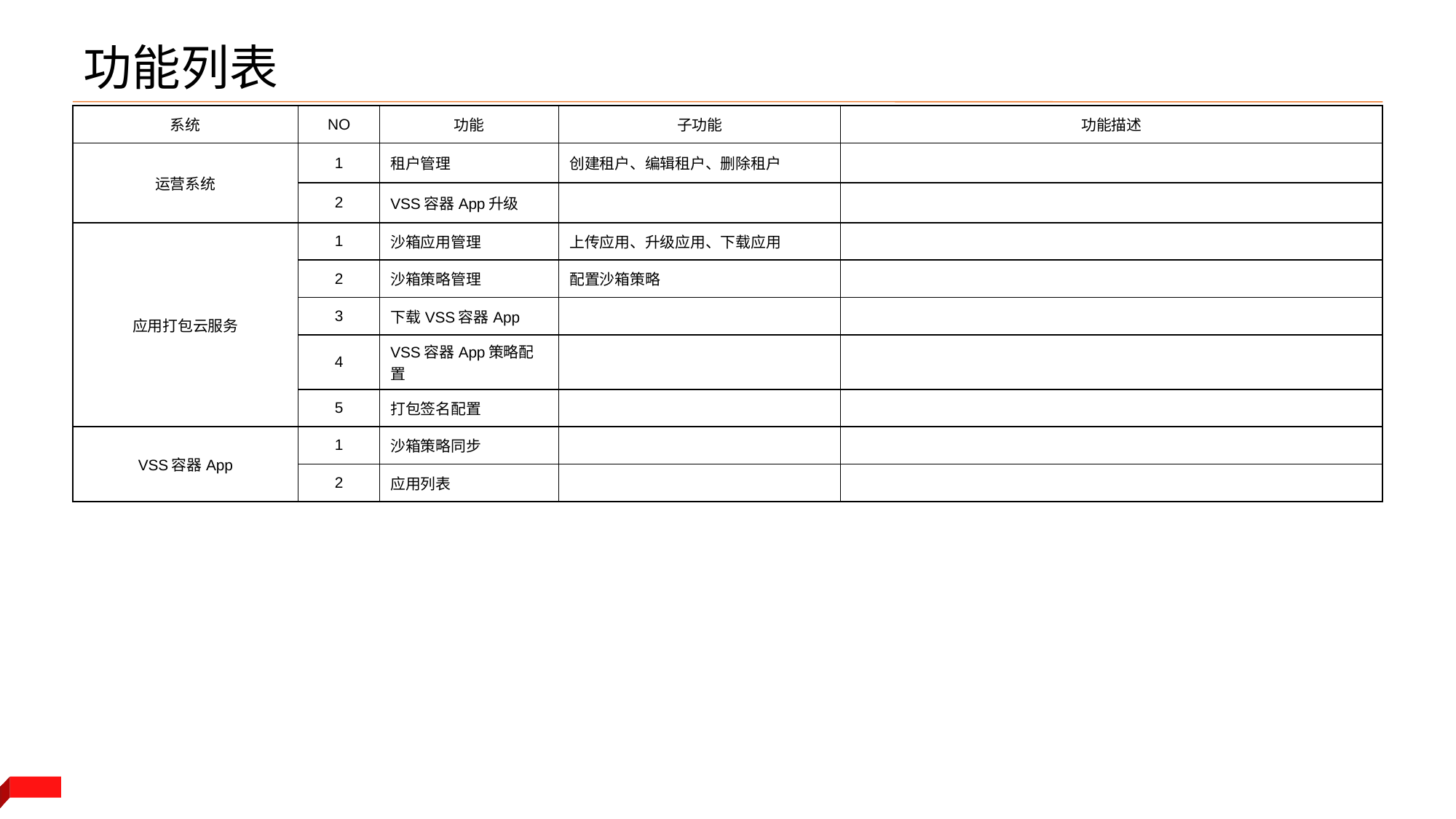

# 功能列表

| 系统 | NO | 功能 | 子功能 | 功能描述 |
| --- | --- | --- | --- | --- |
| 运营系统 | 1 | 租户管理 | 创建租户、编辑租户、删除租户 |  |
|  | 2 | VSS容器App升级 |  |  |
| 应用打包云服务 | 1 | 沙箱应用管理 | 上传应用、升级应用、下载应用 |  |
|  | 2 | 沙箱策略管理 | 配置沙箱策略 |  |
|  | 3 | 下载VSS容器App |  |  |
|  | 4 | VSS容器App策略配置 |  |  |
|  | 5 | 打包签名配置 |  |  |
| VSS容器App | 1 | 沙箱策略同步 |  |  |
|  | 2 | 应用列表 |  |  |